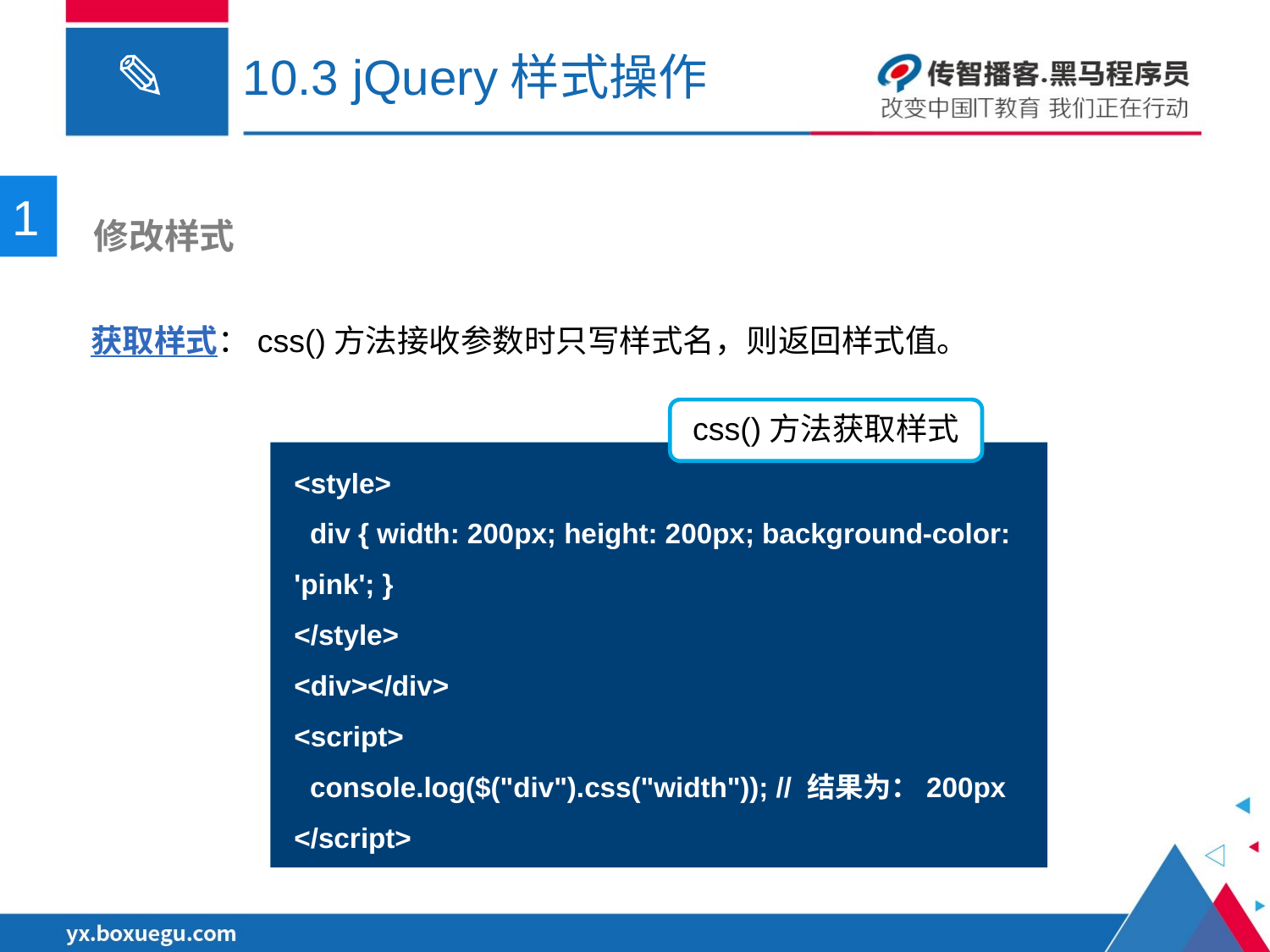

# 10.3 jQuery样式操作

1
  修改样式
获取样式：css()方法接收参数时只写样式名，则返回样式值。
css()方法获取样式

<style>
  div { width: 200px; height: 200px; background-color: 'pink'; }
</style>
<div></div>
<script>
  console.log($("div").css("width")); // 结果为：200px
</script>